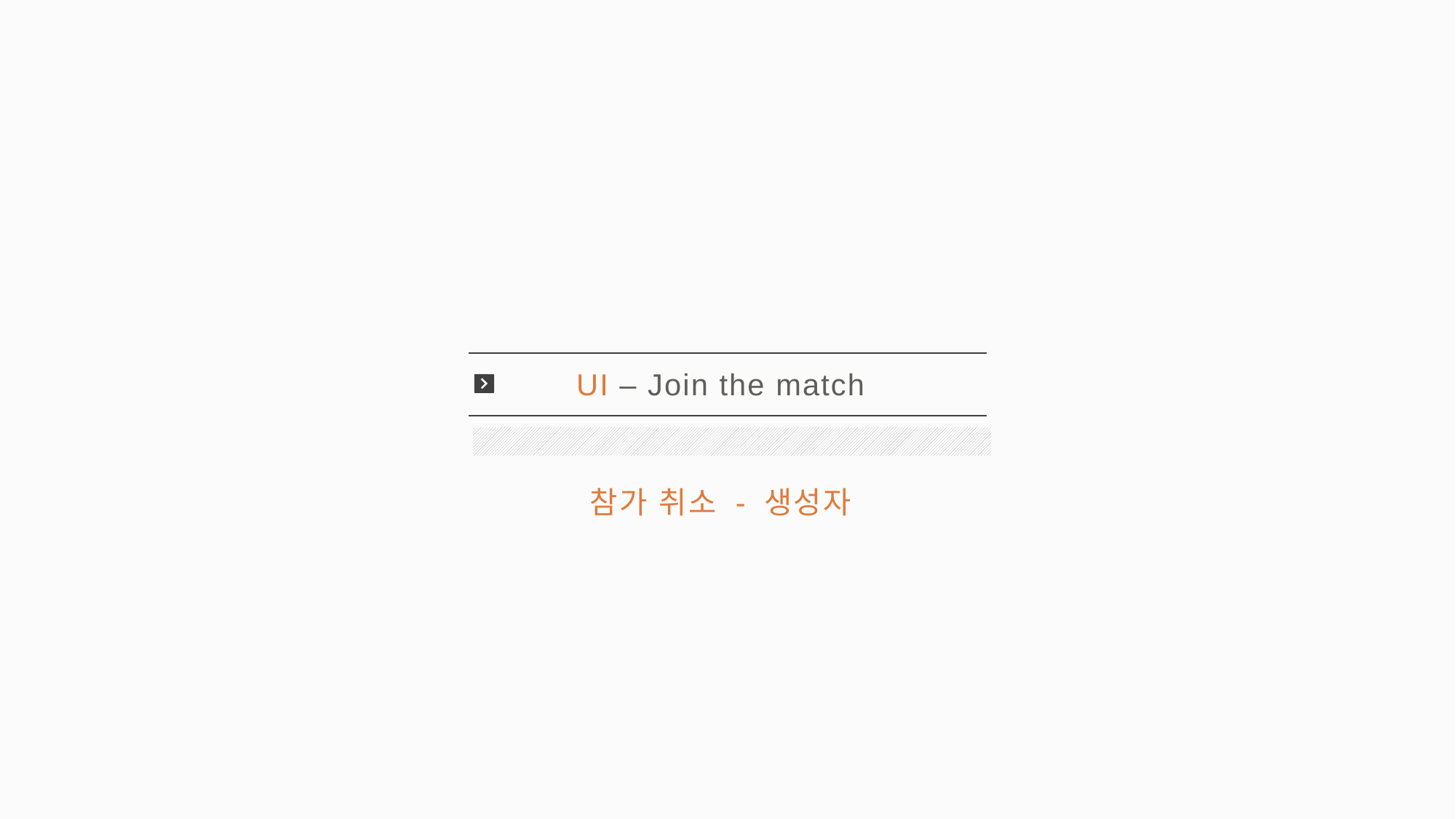

UI – Join the match

참가 취소 - 생성자